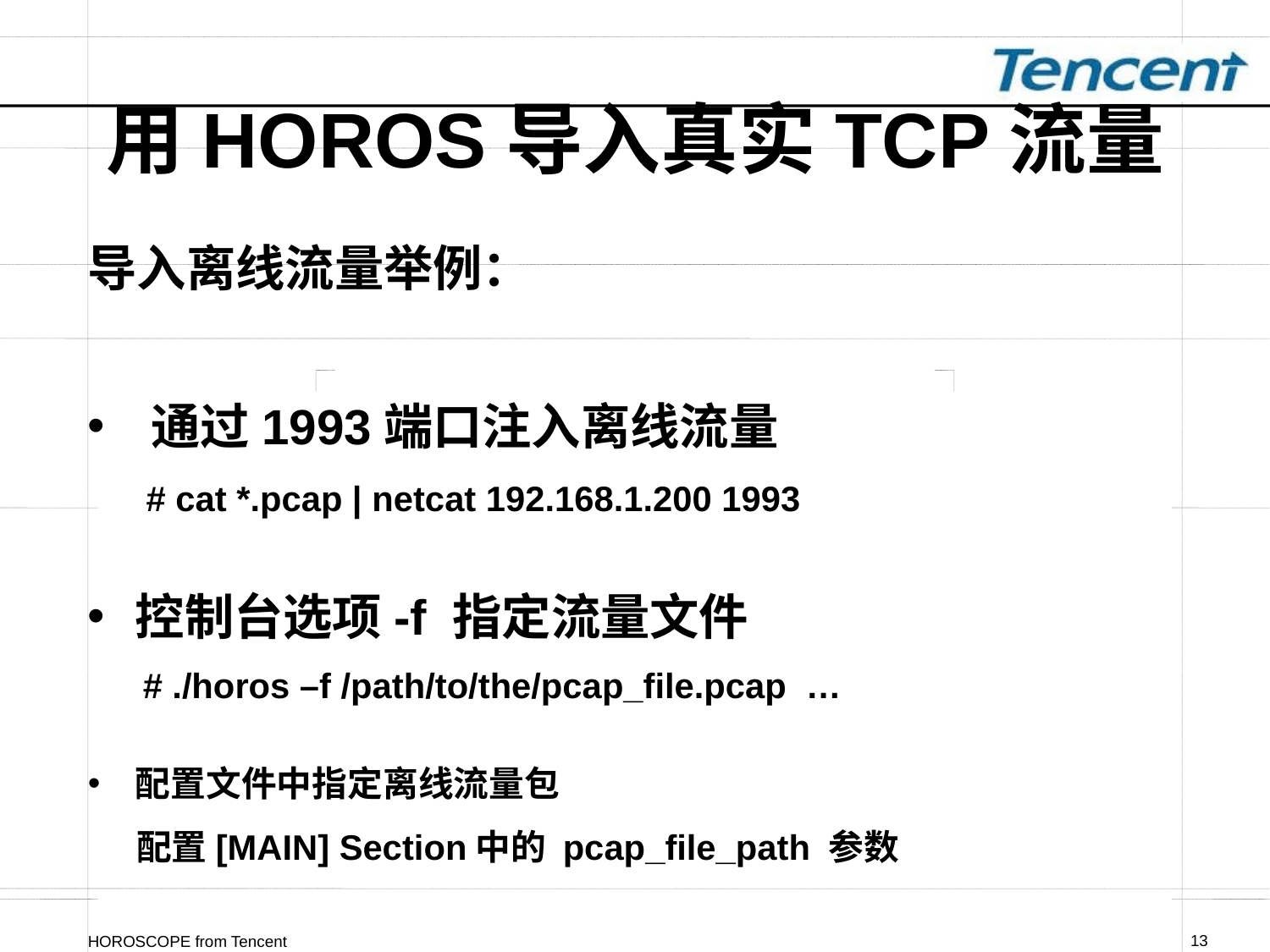

# 用HOROS导入真实TCP流量
导入离线流量举例：

通过1993端口注入离线流量

      # cat *.pcap | netcat 192.168.1.200 1993

控制台选项-f 指定流量文件

    # ./horos –f /path/to/the/pcap_file.pcap  …

配置文件中指定离线流量包

     配置[MAIN] Section中的 pcap_file_path 参数
HOROSCOPE from Tencent